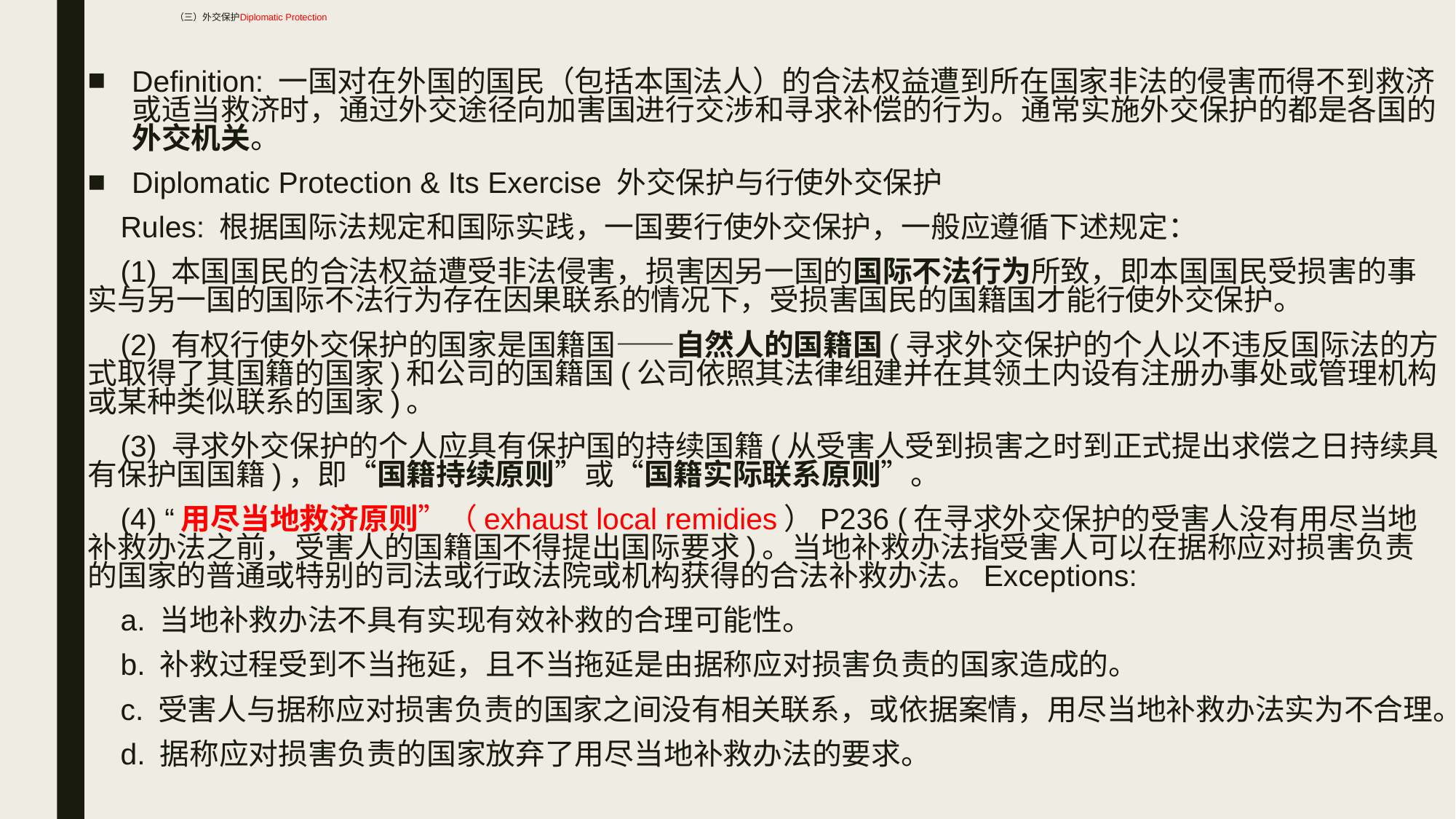

# （三）外交保护Diplomatic Protection
Definition: 一国对在外国的国民（包括本国法人）的合法权益遭到所在国家非法的侵害而得不到救济或适当救济时，通过外交途径向加害国进行交涉和寻求补偿的行为。通常实施外交保护的都是各国的外交机关。
Diplomatic Protection & Its Exercise 外交保护与行使外交保护
    Rules: 根据国际法规定和国际实践，一国要行使外交保护，一般应遵循下述规定：
    (1) 本国国民的合法权益遭受非法侵害，损害因另一国的国际不法行为所致，即本国国民受损害的事实与另一国的国际不法行为存在因果联系的情况下，受损害国民的国籍国才能行使外交保护。
    (2) 有权行使外交保护的国家是国籍国——自然人的国籍国(寻求外交保护的个人以不违反国际法的方式取得了其国籍的国家)和公司的国籍国(公司依照其法律组建并在其领土内设有注册办事处或管理机构或某种类似联系的国家)。
    (3) 寻求外交保护的个人应具有保护国的持续国籍(从受害人受到损害之时到正式提出求偿之日持续具有保护国国籍)，即“国籍持续原则”或“国籍实际联系原则”。
    (4) “用尽当地救济原则”（exhaust local remidies）P236 (在寻求外交保护的受害人没有用尽当地补救办法之前，受害人的国籍国不得提出国际要求)。当地补救办法指受害人可以在据称应对损害负责的国家的普通或特别的司法或行政法院或机构获得的合法补救办法。Exceptions:
    a. 当地补救办法不具有实现有效补救的合理可能性。
    b. 补救过程受到不当拖延，且不当拖延是由据称应对损害负责的国家造成的。
    c. 受害人与据称应对损害负责的国家之间没有相关联系，或依据案情，用尽当地补救办法实为不合理。
    d. 据称应对损害负责的国家放弃了用尽当地补救办法的要求。